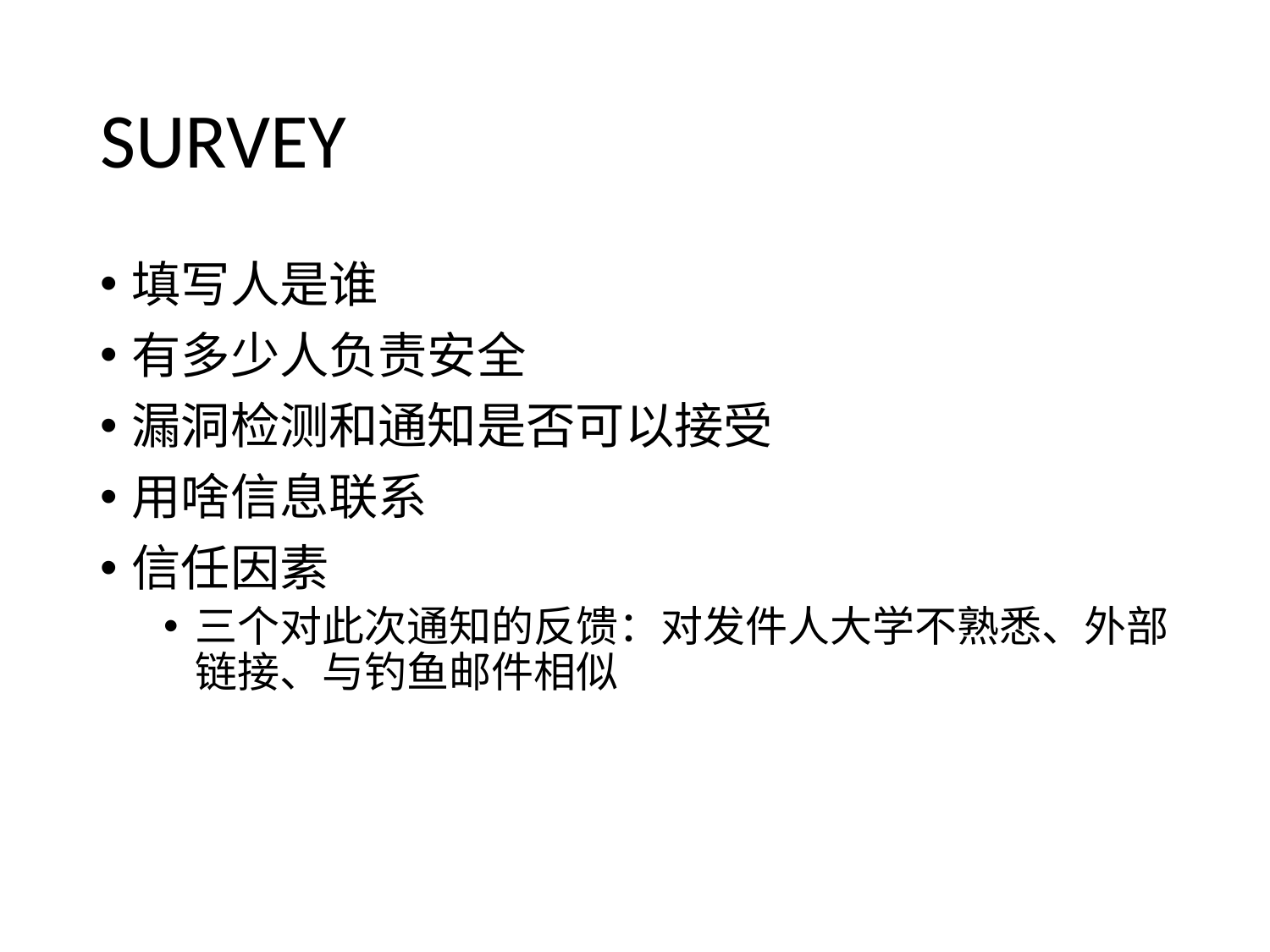

# SURVEY
填写人是谁
有多少人负责安全
漏洞检测和通知是否可以接受
用啥信息联系
信任因素
三个对此次通知的反馈：对发件人大学不熟悉、外部链接、与钓鱼邮件相似